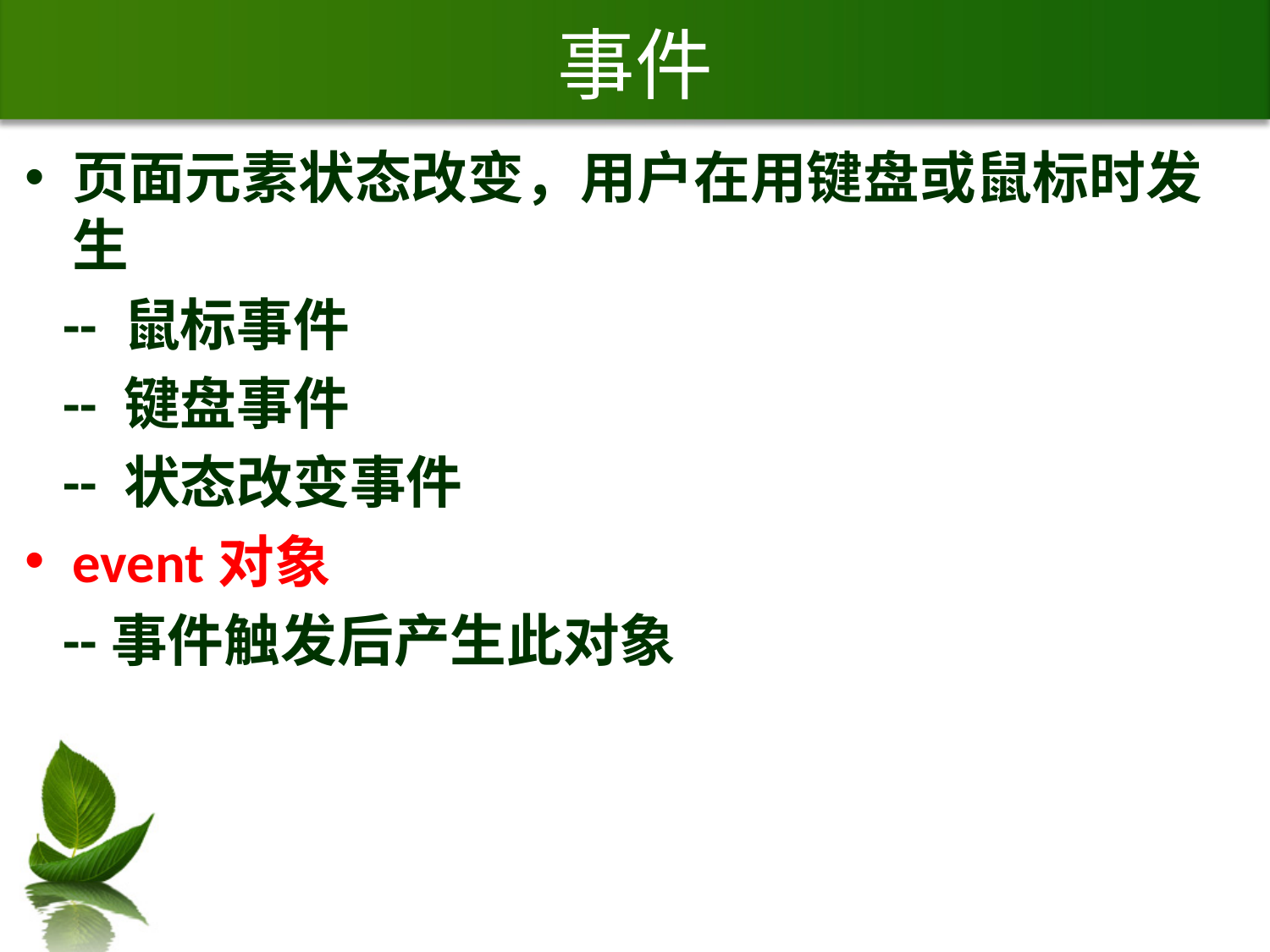

# 事件
页面元素状态改变，用户在用键盘或鼠标时发生
   -- 鼠标事件
   -- 键盘事件
   -- 状态改变事件
event对象
   --事件触发后产生此对象